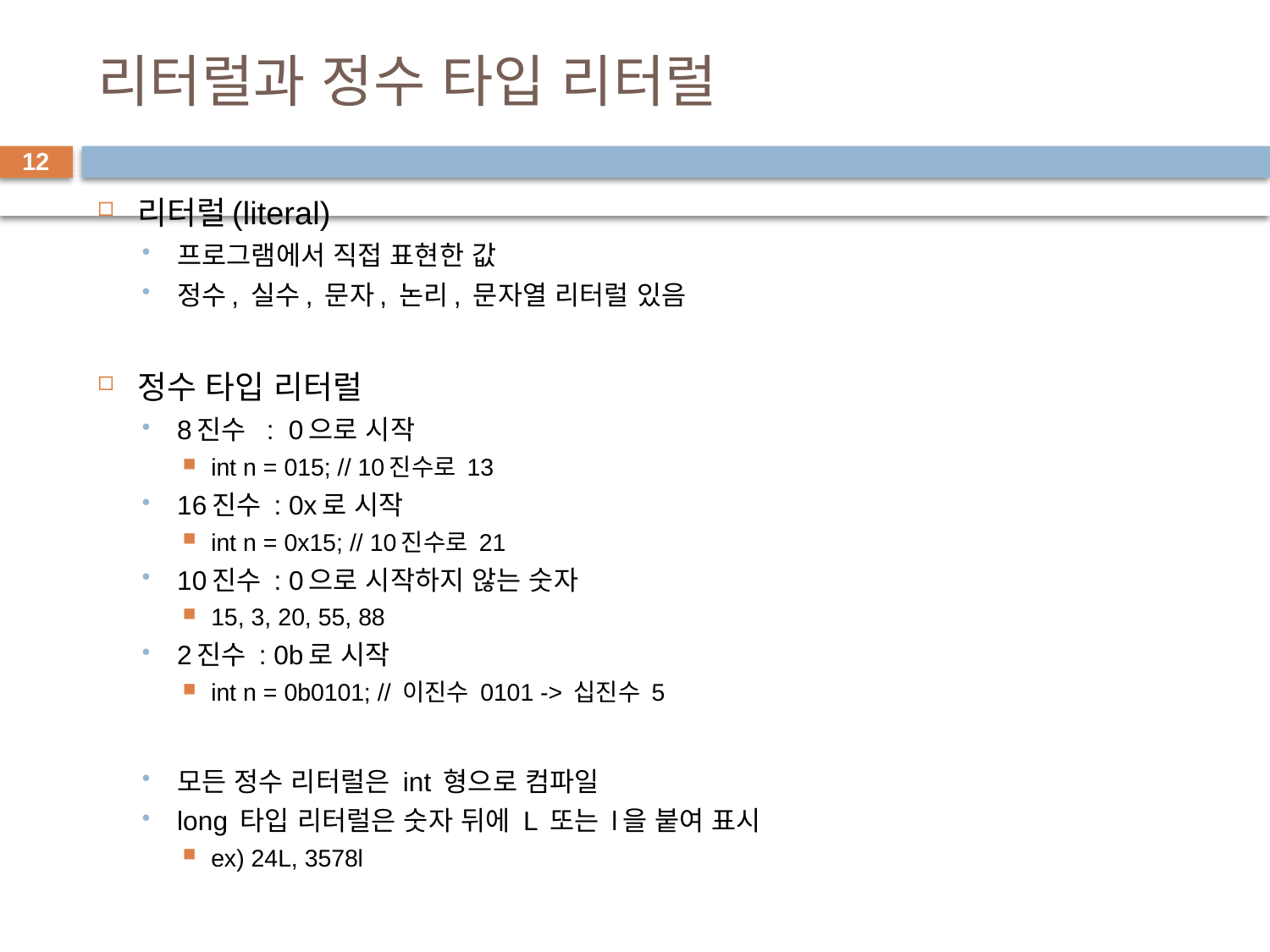

# 리터럴과 정수 타입 리터럴
12
리터럴(literal)
프로그램에서 직접 표현한 값
정수, 실수, 문자, 논리, 문자열 리터럴 있음

정수 타입 리터럴
8진수  :  0으로 시작
int n = 015; // 10진수로 13
16진수 : 0x로 시작
int n = 0x15; // 10진수로 21
10진수 : 0으로 시작하지 않는 숫자
15, 3, 20, 55, 88
2진수 : 0b로 시작
int n = 0b0101; // 이진수 0101 -> 십진수 5

모든 정수 리터럴은 int 형으로 컴파일
long 타입 리터럴은 숫자 뒤에 L 또는 l을 붙여 표시
ex) 24L, 3578l